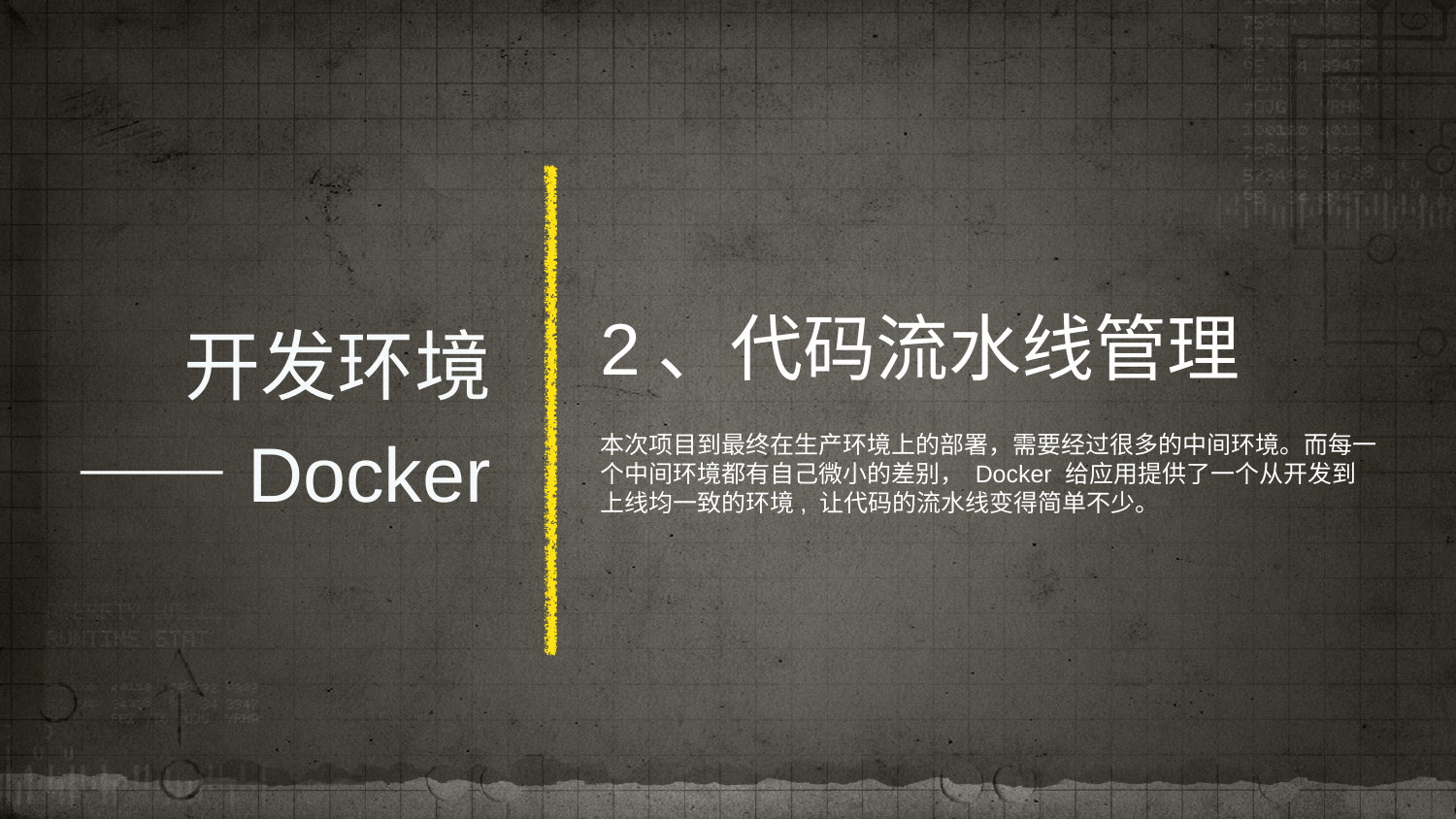

# 开发环境——Docker
2、代码流水线管理
本次项目到最终在生产环境上的部署，需要经过很多的中间环境。而每一个中间环境都有自己微小的差别， Docker 给应用提供了一个从开发到上线均一致的环境, 让代码的流水线变得简单不少。